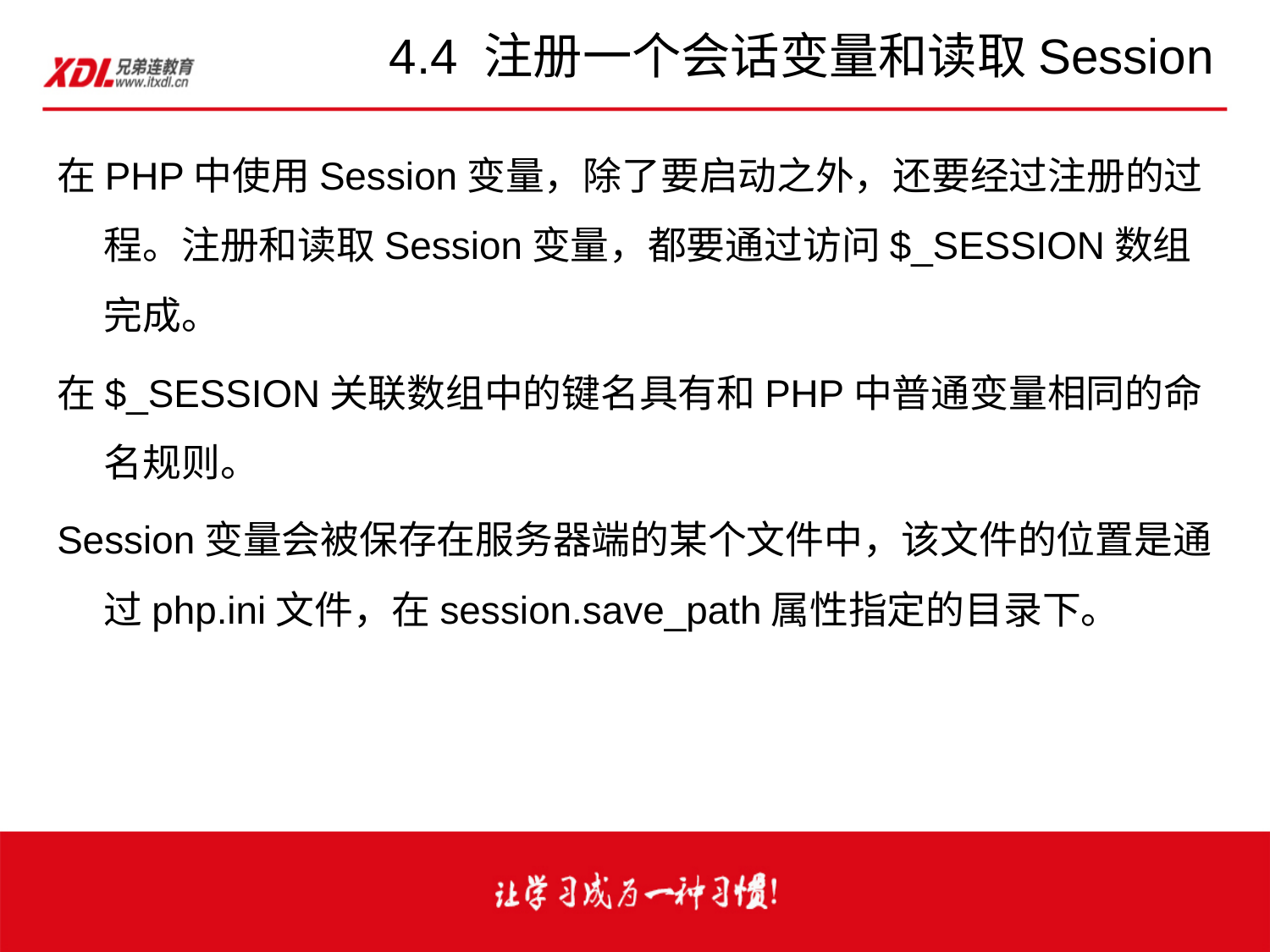

# 4.4 注册一个会话变量和读取Session
在PHP中使用Session变量，除了要启动之外，还要经过注册的过程。注册和读取Session变量，都要通过访问$_SESSION数组完成。
在$_SESSION关联数组中的键名具有和PHP中普通变量相同的命名规则。
Session变量会被保存在服务器端的某个文件中，该文件的位置是通过php.ini文件，在session.save_path属性指定的目录下。